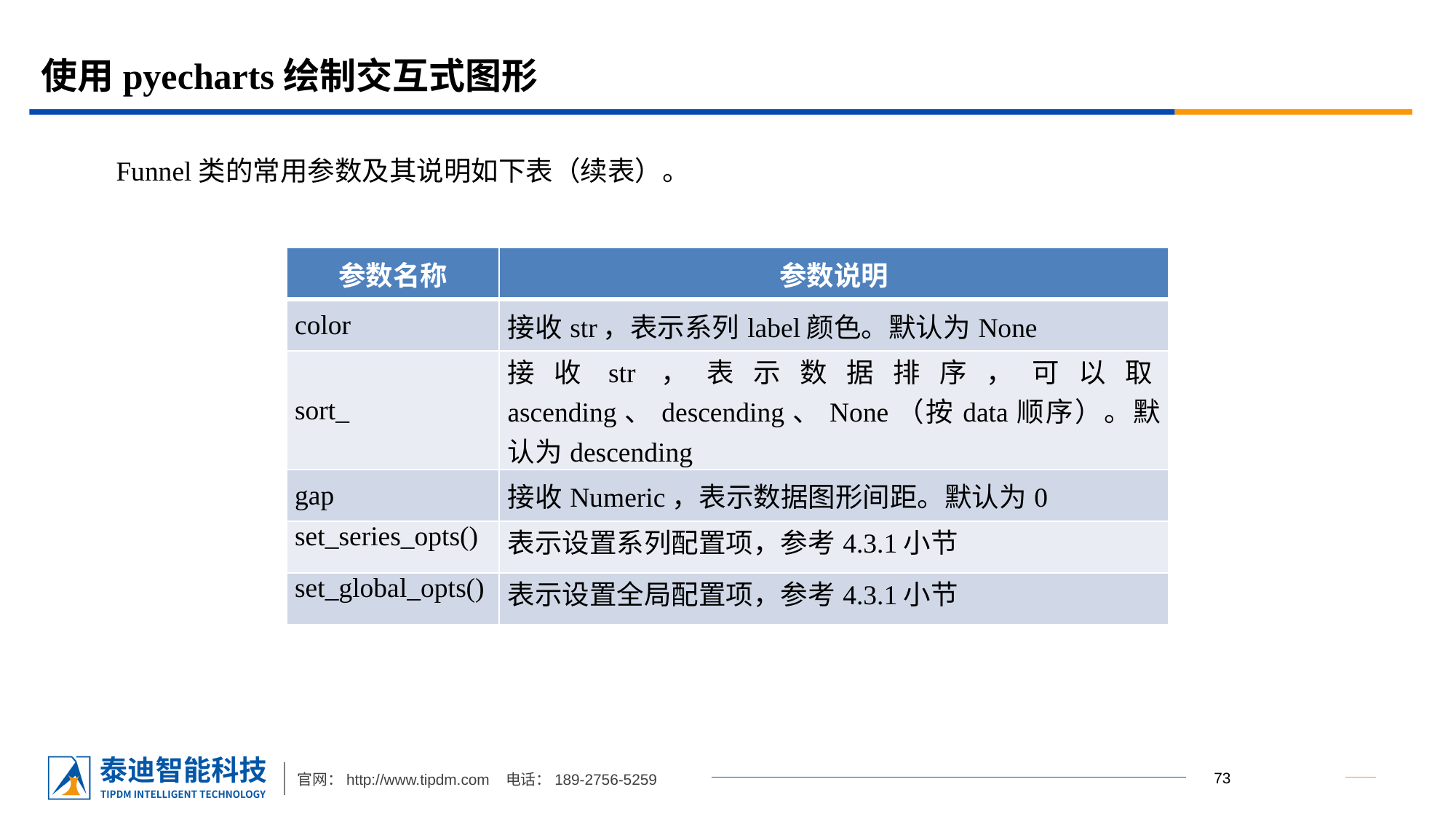

# 使用pyecharts绘制交互式图形
Funnel类的常用参数及其说明如下表（续表）。

| 参数名称 | 参数说明 |
| --- | --- |
| color | 接收str，表示系列label颜色。默认为None |
| sort\_ | 接收str，表示数据排序，可以取ascending、descending、None（按data顺序）。默认为descending |
| gap | 接收Numeric，表示数据图形间距。默认为0 |
| set\_series\_opts() | 表示设置系列配置项，参考4.3.1小节 |
| set\_global\_opts() | 表示设置全局配置项，参考4.3.1小节 |